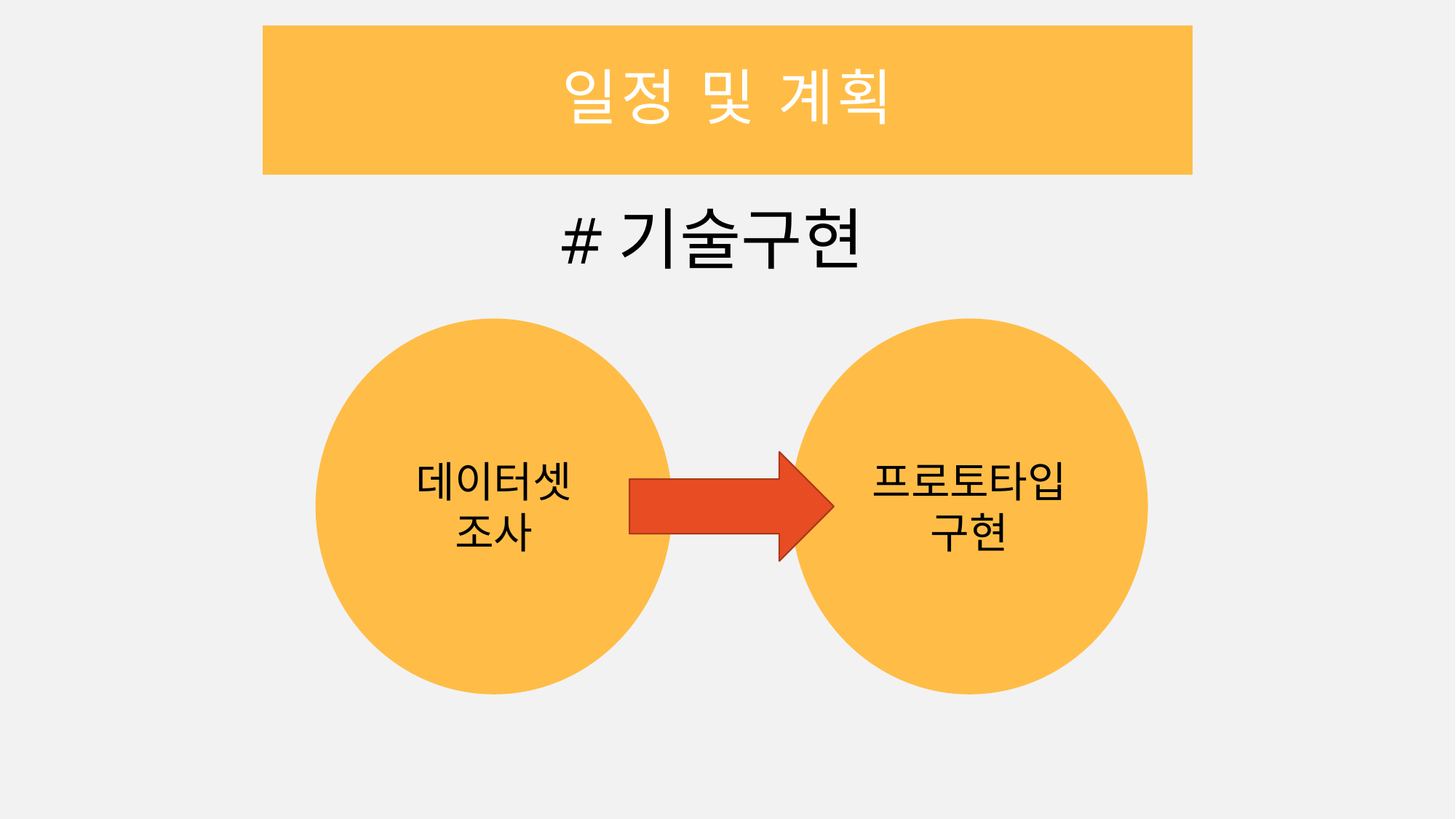

# 일정 및 계획
#기술구현
데이터셋 조사
프로토타입 구현